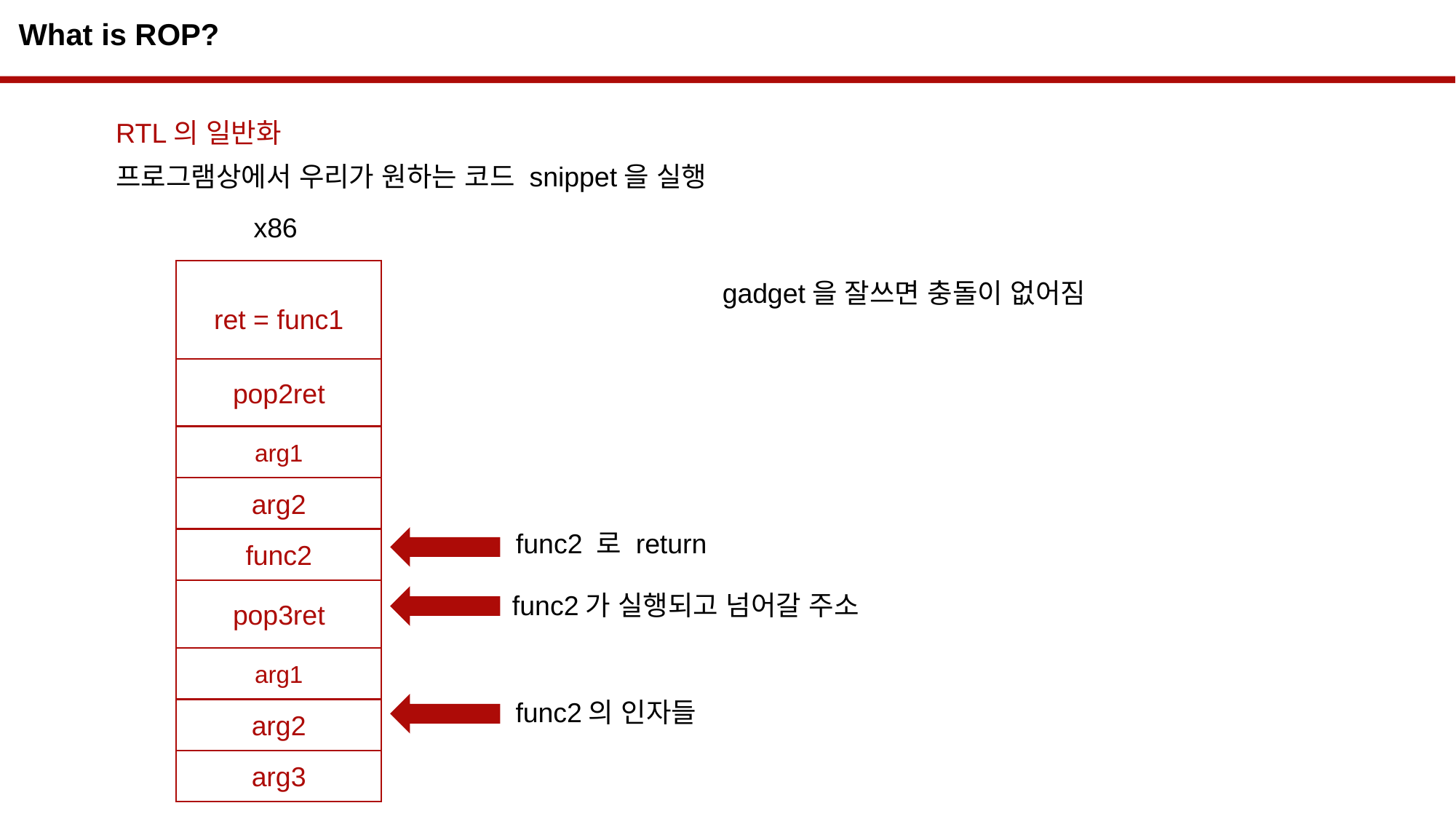

What is ROP?

RTL의 일반화
프로그램상에서 우리가 원하는 코드 snippet을 실행
x86
ret = func1
gadget을 잘쓰면 충돌이 없어짐
pop2ret
arg1
arg2
func2 로 return
func2

pop3ret
func2가 실행되고 넘어갈 주소

arg1
func2의 인자들

arg2
arg3